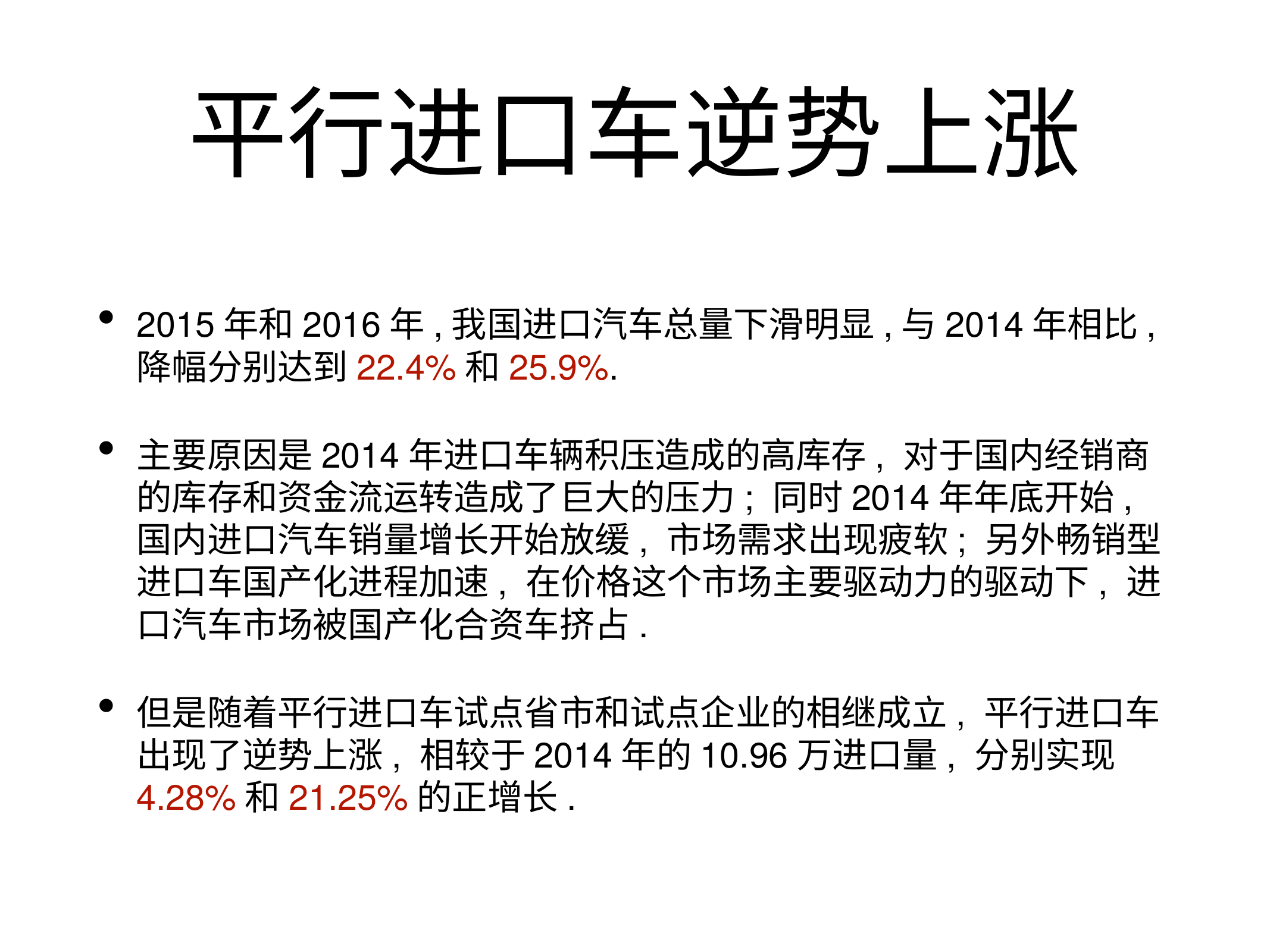

# 平行进口车逆势上涨
2015年和2016年,我国进口汽车总量下滑明显,与2014年相比, 降幅分别达到22.4%和25.9%.
主要原因是2014年进口车辆积压造成的高库存, 对于国内经销商的库存和资金流运转造成了巨大的压力; 同时2014年年底开始, 国内进口汽车销量增长开始放缓, 市场需求出现疲软; 另外畅销型进口车国产化进程加速, 在价格这个市场主要驱动力的驱动下, 进口汽车市场被国产化合资车挤占.
但是随着平行进口车试点省市和试点企业的相继成立, 平行进口车出现了逆势上涨, 相较于2014年的10.96万进口量, 分别实现4.28%和21.25%的正增长.